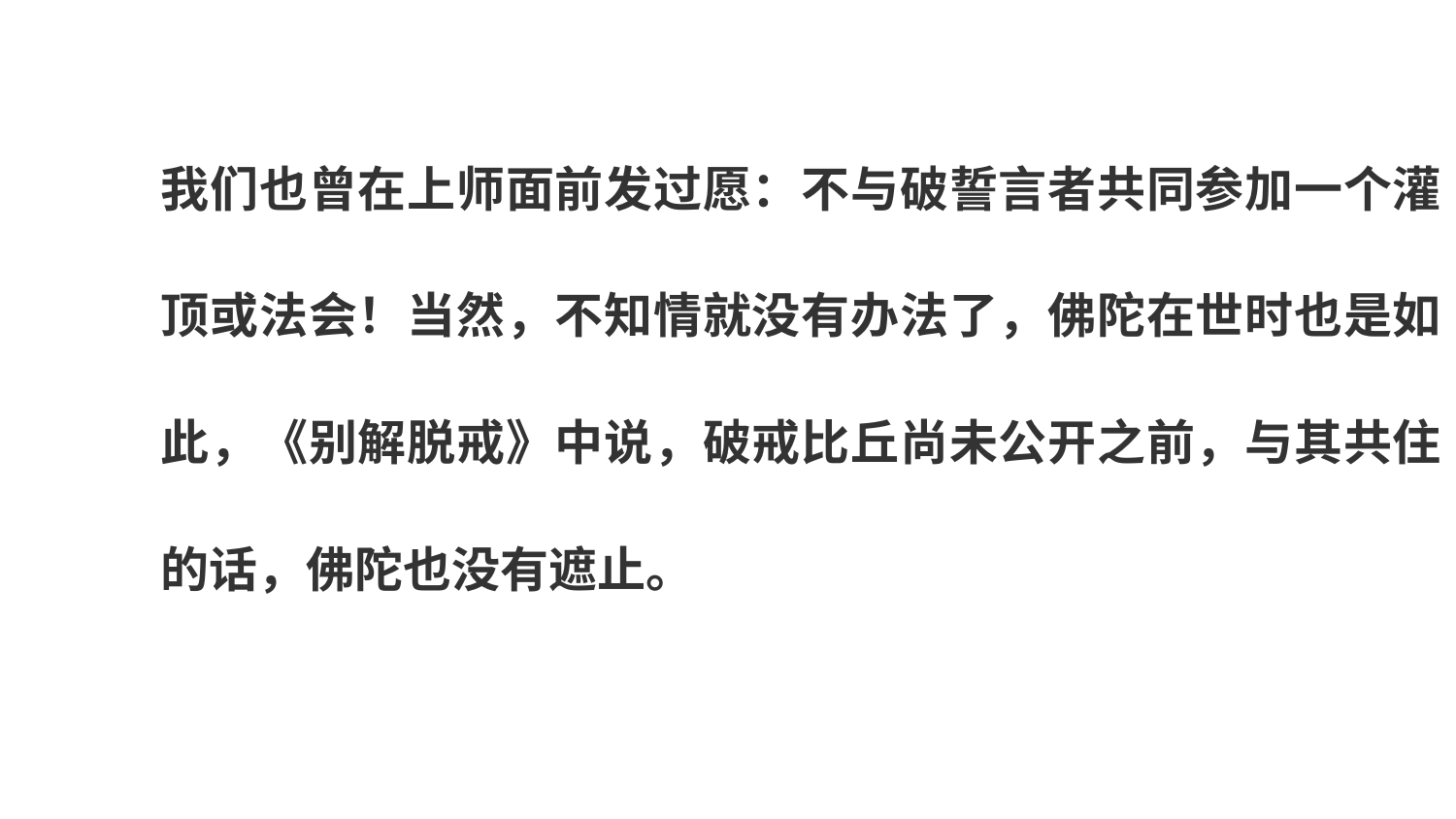

我们也曾在上师面前发过愿：不与破誓言者共同参加一个灌顶或法会！当然，不知情就没有办法了，佛陀在世时也是如此，《别解脱戒》中说，破戒比丘尚未公开之前，与其共住的话，佛陀也没有遮止。